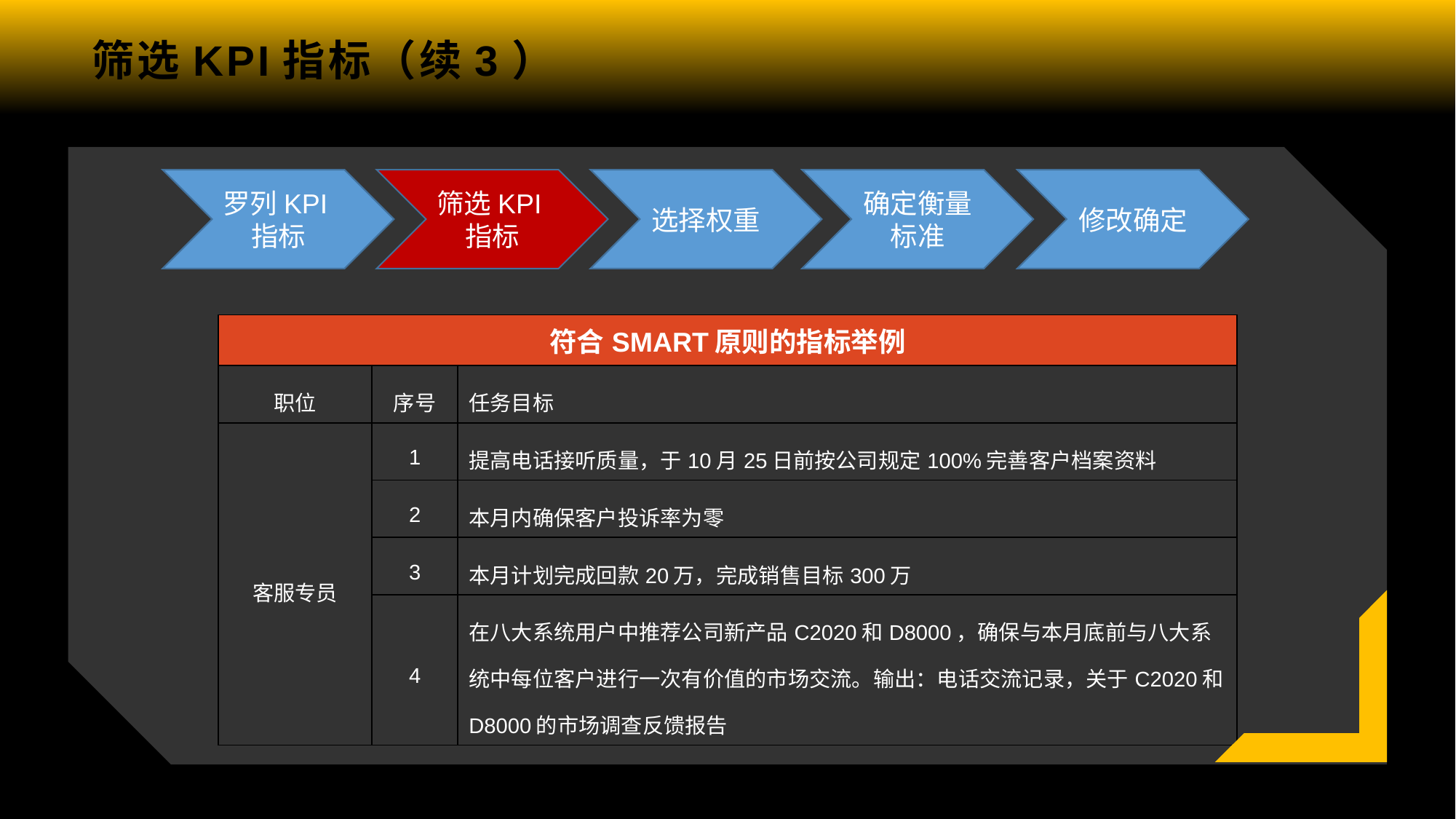

# 筛选KPI指标（续3）

罗列KPI指标
筛选KPI指标
选择权重
确定衡量标准
修改确定
| 符合SMART原则的指标举例 |  |  |
| --- | --- | --- |
| 职位 | 序号 | 任务目标 |
| 客服专员 | 1 | 提高电话接听质量，于10月25日前按公司规定100%完善客户档案资料 |
|  | 2 | 本月内确保客户投诉率为零 |
|  | 3 | 本月计划完成回款20万，完成销售目标300万 |
|  | 4 | 在八大系统用户中推荐公司新产品C2020和D8000，确保与本月底前与八大系统中每位客户进行一次有价值的市场交流。输出：电话交流记录，关于C2020和D8000的市场调查反馈报告 |